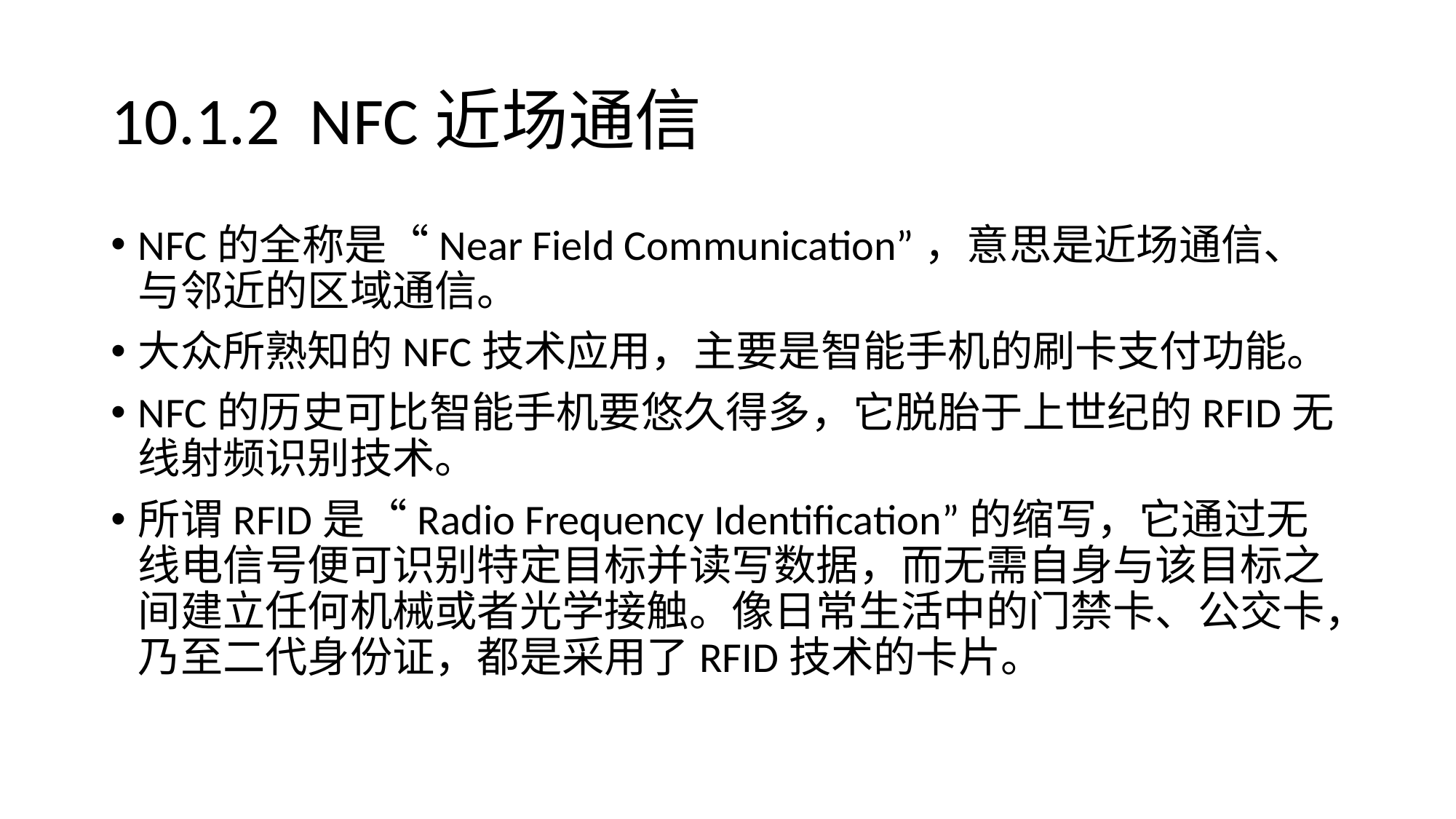

# 10.1.2  NFC近场通信
NFC的全称是“Near Field Communication”，意思是近场通信、与邻近的区域通信。
大众所熟知的NFC技术应用，主要是智能手机的刷卡支付功能。
NFC的历史可比智能手机要悠久得多，它脱胎于上世纪的RFID无线射频识别技术。
所谓RFID是“Radio Frequency Identification”的缩写，它通过无线电信号便可识别特定目标并读写数据，而无需自身与该目标之间建立任何机械或者光学接触。像日常生活中的门禁卡、公交卡，乃至二代身份证，都是采用了RFID技术的卡片。